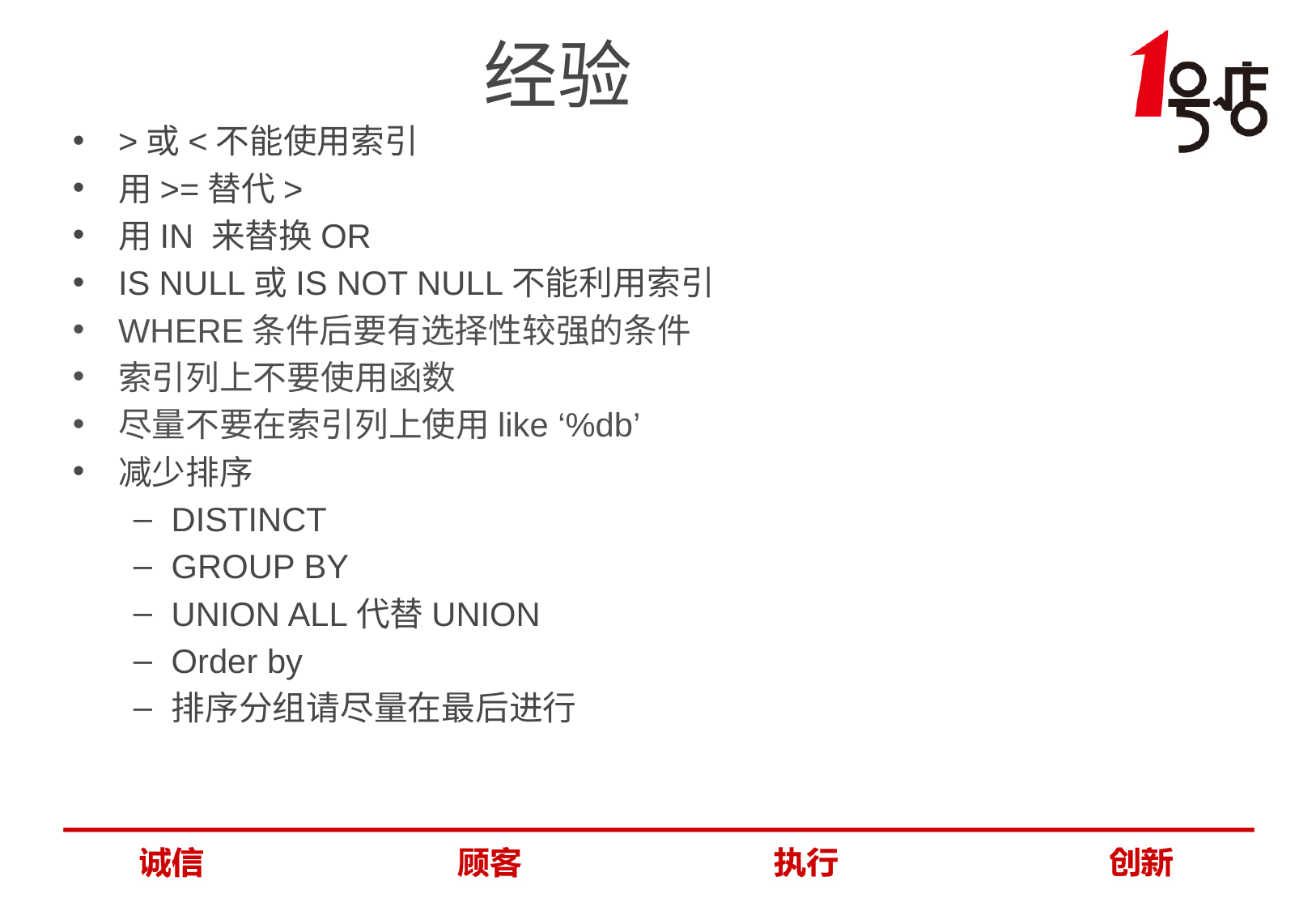

# 经验
>或<不能使用索引
用>=替代>
用IN 来替换OR
IS NULL或IS NOT NULL不能利用索引
WHERE条件后要有选择性较强的条件
索引列上不要使用函数
尽量不要在索引列上使用like ‘%db’
减少排序
DISTINCT
GROUP BY
UNION ALL代替UNION
Order by
排序分组请尽量在最后进行